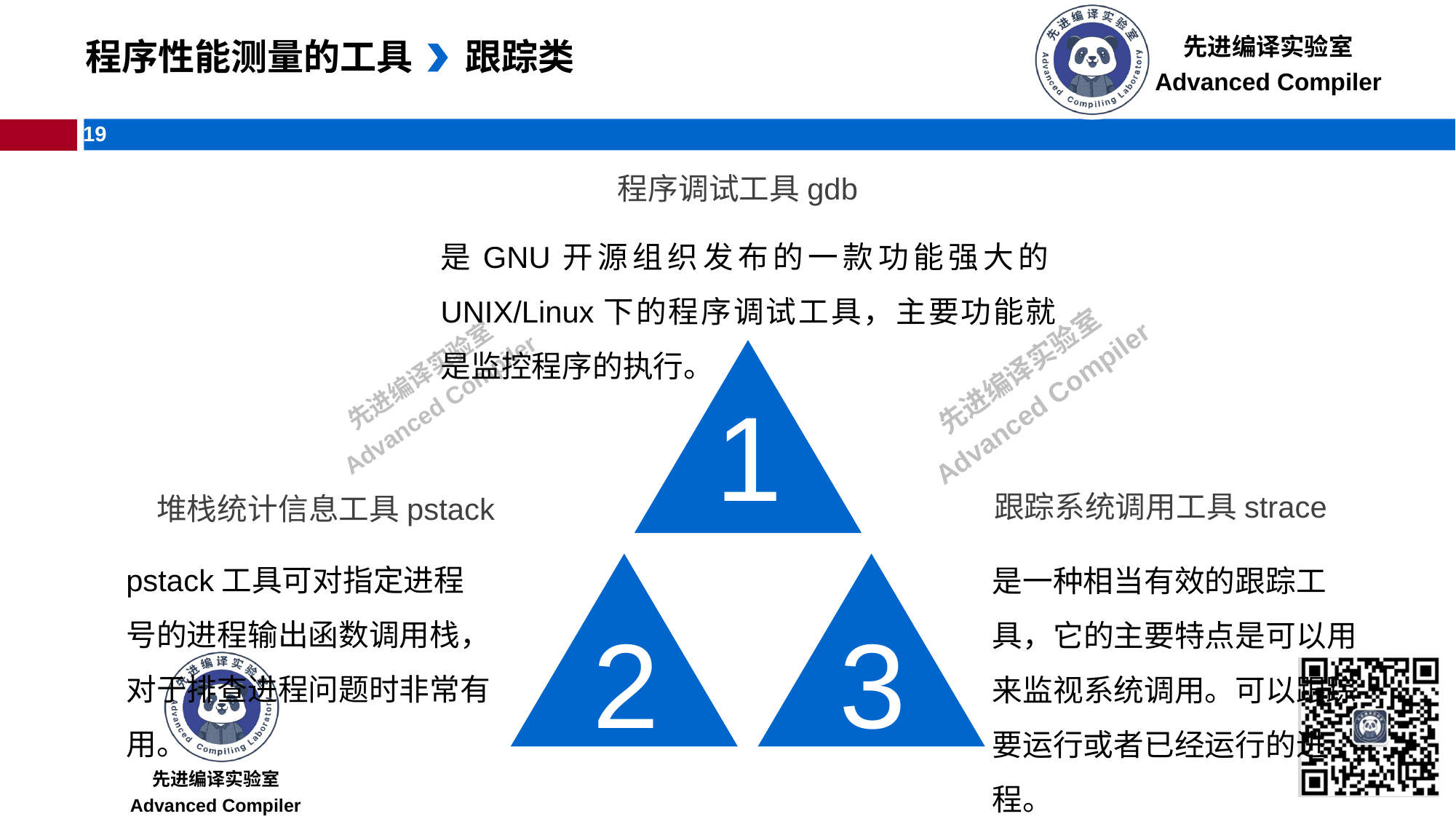

程序性能测量的工具
跟踪类

程序调试工具gdb
是GNU开源组织发布的一款功能强大的UNIX/Linux下的程序调试工具，主要功能就是监控程序的执行。

1
跟踪系统调用工具strace
堆栈统计信息工具pstack
pstack工具可对指定进程号的进程输出函数调用栈，对于排查进程问题时非常有用。
是一种相当有效的跟踪工具，它的主要特点是可以用来监视系统调用。可以跟踪要运行或者已经运行的进程。

2
3